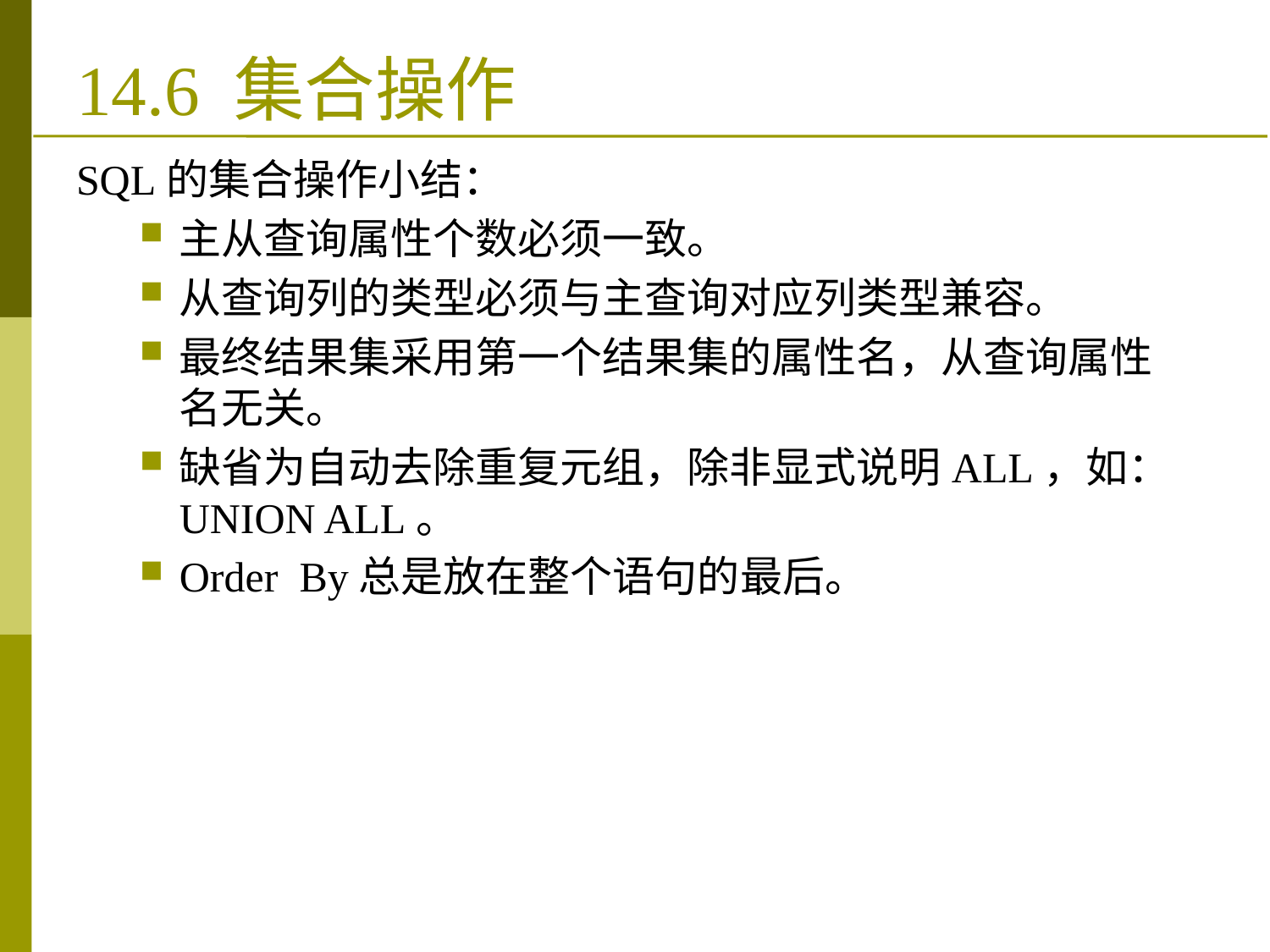

# 14.6 集合操作
SQL的集合操作小结：
主从查询属性个数必须一致。
从查询列的类型必须与主查询对应列类型兼容。
最终结果集采用第一个结果集的属性名，从查询属性名无关。
缺省为自动去除重复元组，除非显式说明ALL，如：UNION ALL。
Order  By总是放在整个语句的最后。